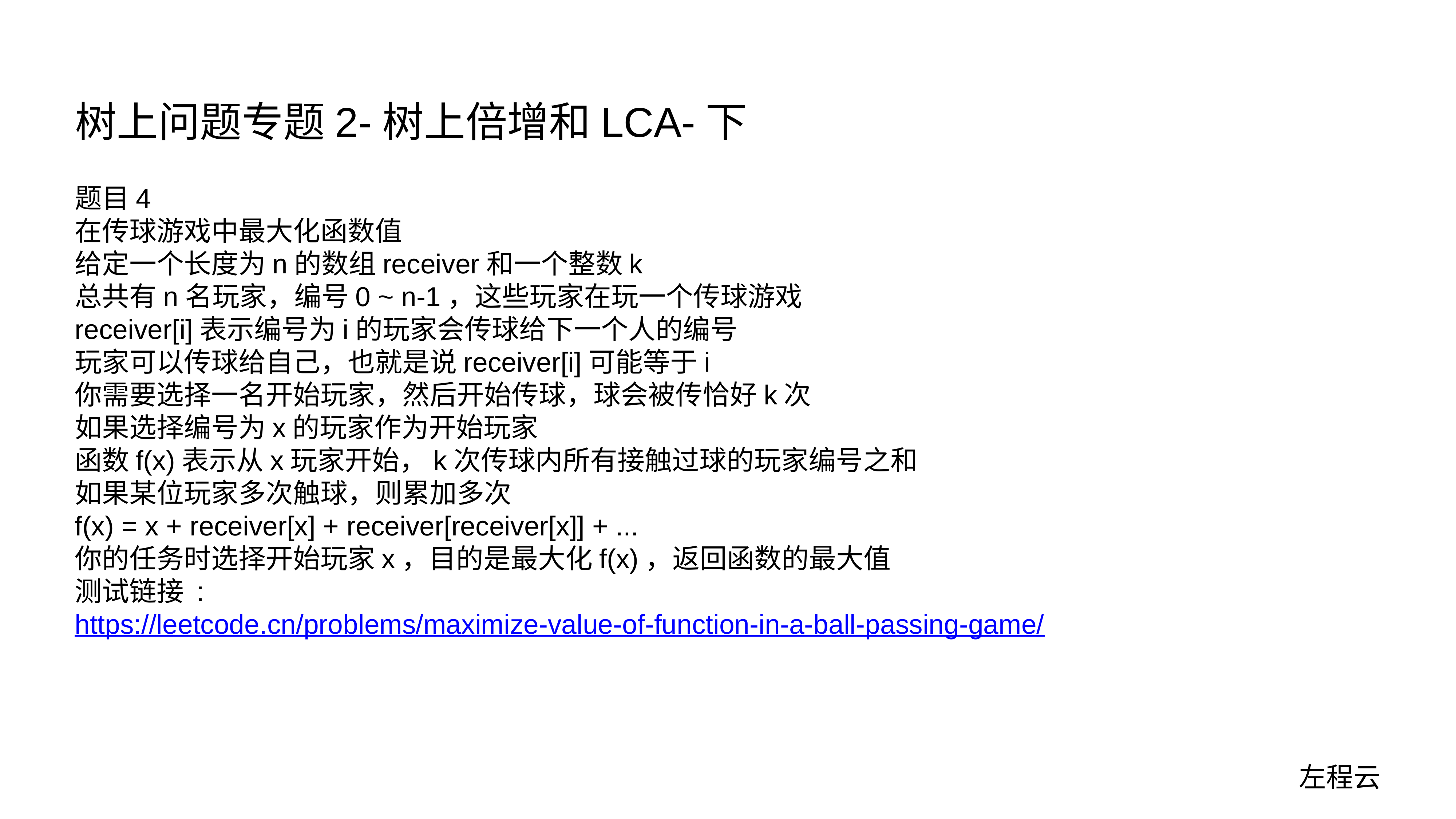

# 树上问题专题2-树上倍增和LCA-下
题目4
在传球游戏中最大化函数值
给定一个长度为n的数组receiver和一个整数k
总共有n名玩家，编号0 ~ n-1，这些玩家在玩一个传球游戏
receiver[i]表示编号为i的玩家会传球给下一个人的编号
玩家可以传球给自己，也就是说receiver[i]可能等于i
你需要选择一名开始玩家，然后开始传球，球会被传恰好k次
如果选择编号为x的玩家作为开始玩家
函数f(x)表示从x玩家开始，k次传球内所有接触过球的玩家编号之和
如果某位玩家多次触球，则累加多次
f(x) = x + receiver[x] + receiver[receiver[x]] + ...
你的任务时选择开始玩家x，目的是最大化f(x)，返回函数的最大值
测试链接 :
https://leetcode.cn/problems/maximize-value-of-function-in-a-ball-passing-game/
左程云